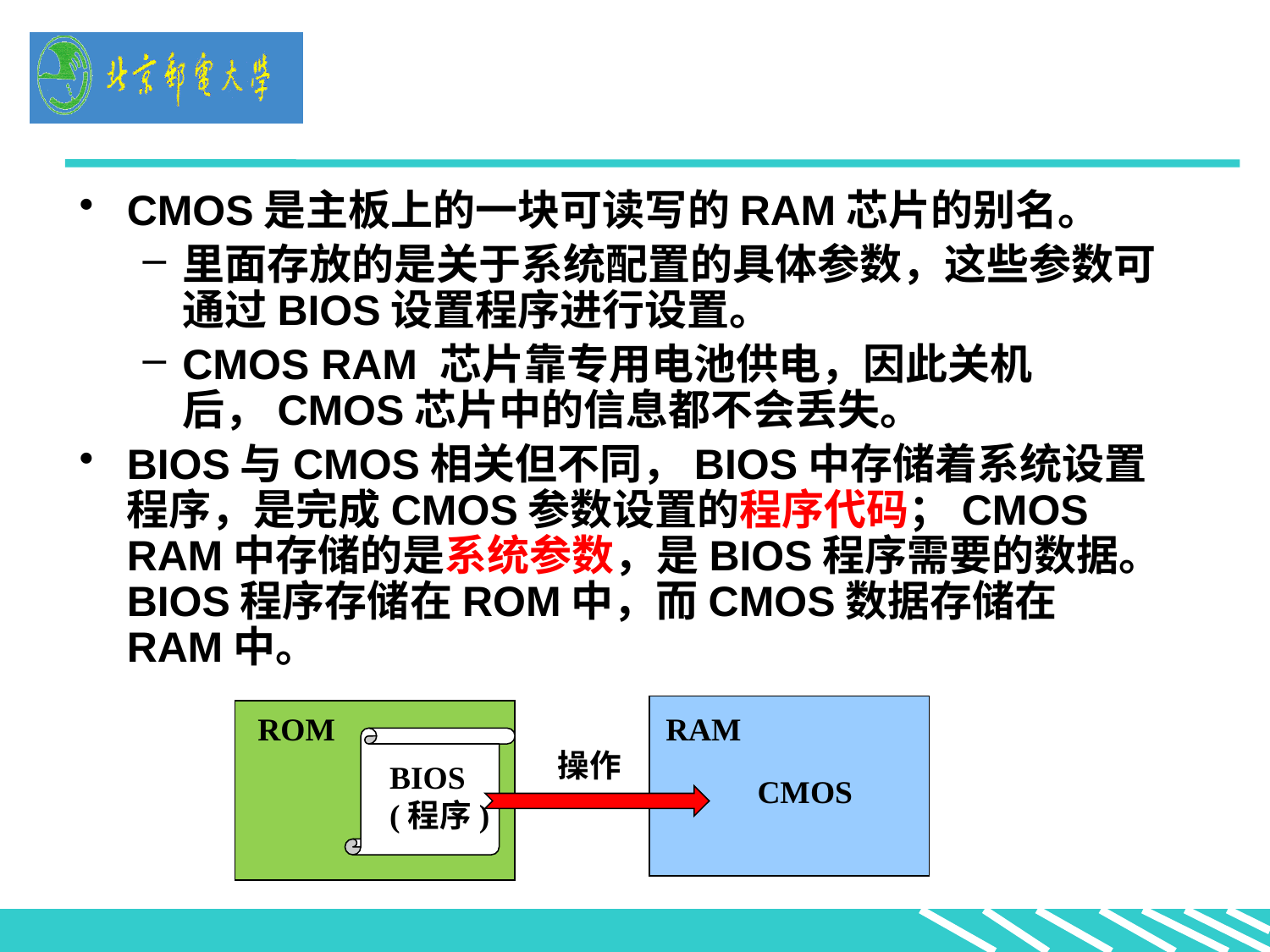

CMOS是主板上的一块可读写的RAM芯片的别名。
里面存放的是关于系统配置的具体参数，这些参数可通过BIOS设置程序进行设置。
CMOS RAM 芯片靠专用电池供电，因此关机后，CMOS芯片中的信息都不会丢失。
BIOS与CMOS相关但不同，BIOS中存储着系统设置程序，是完成CMOS参数设置的程序代码；CMOS RAM中存储的是系统参数，是BIOS程序需要的数据。BIOS程序存储在ROM中，而CMOS数据存储在RAM中。

ROM
RAM

操作
BIOS
(程序)
CMOS